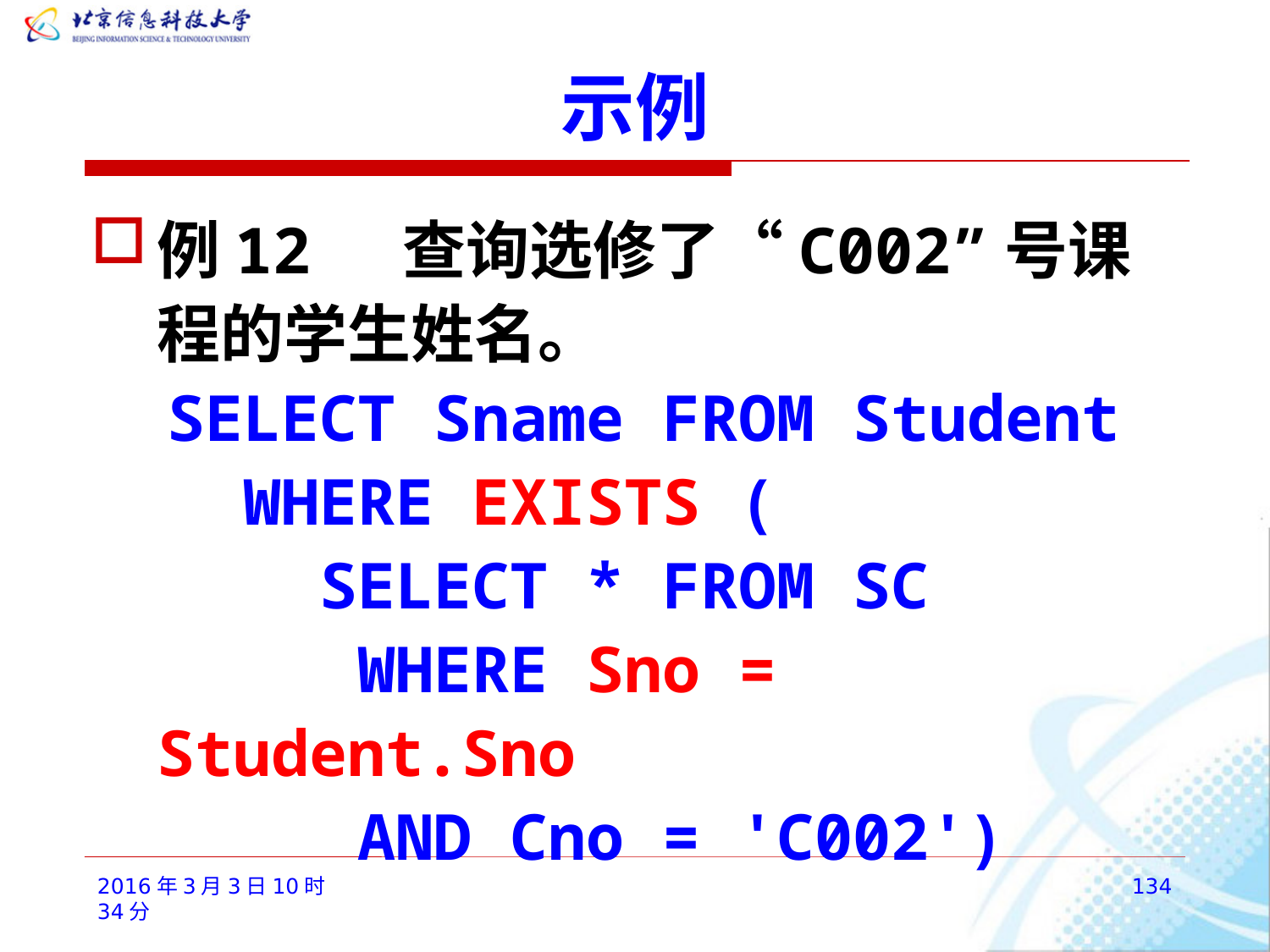

# 示例
例12  查询选修了“C002”号课程的学生姓名。
  SELECT Sname FROM Student
    WHERE EXISTS (
      SELECT * FROM SC
       WHERE Sno = Student.Sno
       AND Cno = 'C002')
2016年3月3日10时34分
134